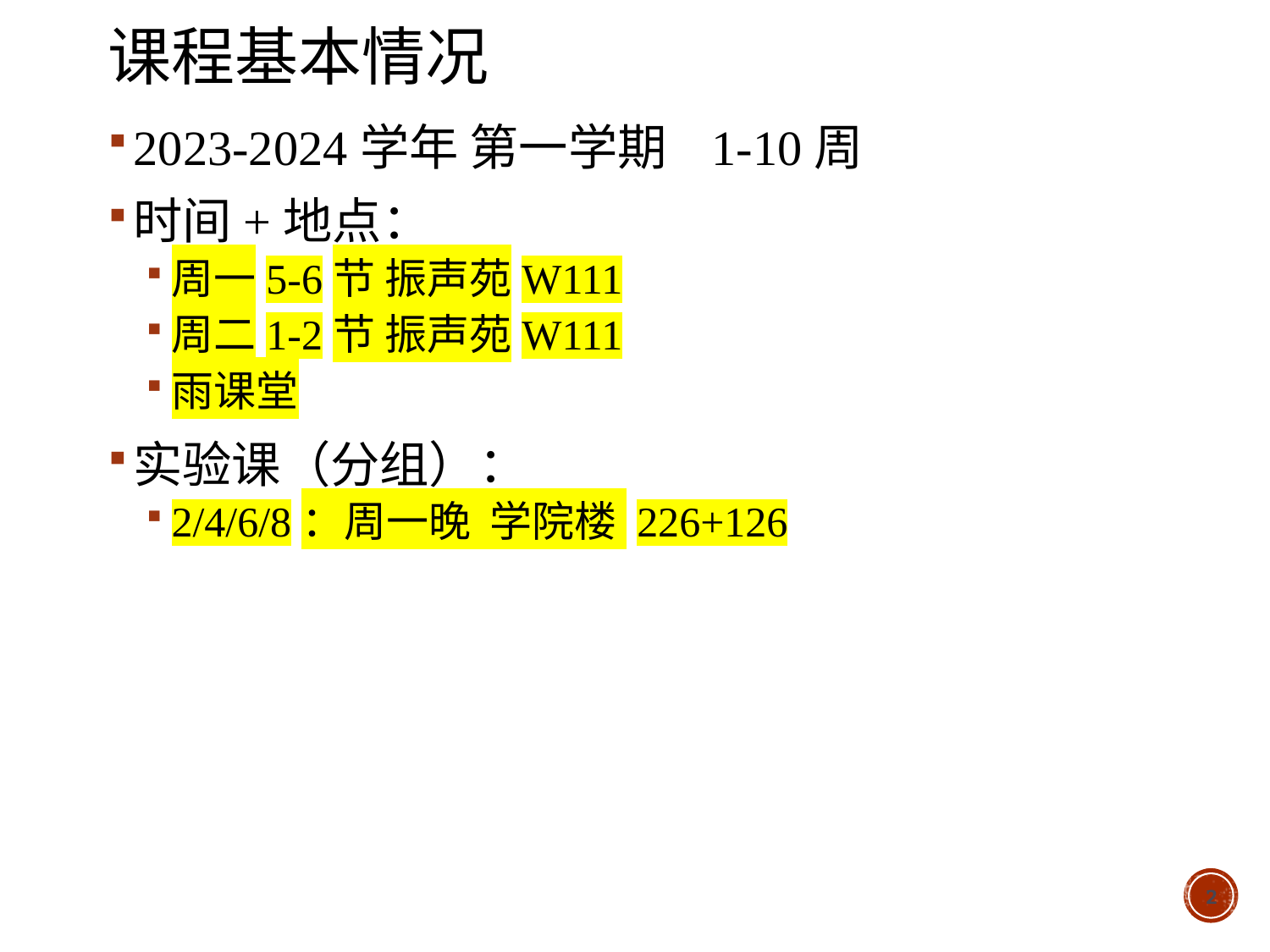

# 课程基本情况
2023-2024学年 第一学期   1-10周
时间+地点：
周一5-6节 振声苑W111
周二1-2节 振声苑W111
雨课堂
实验课（分组）：
2/4/6/8：周一晚  学院楼 226+126

2